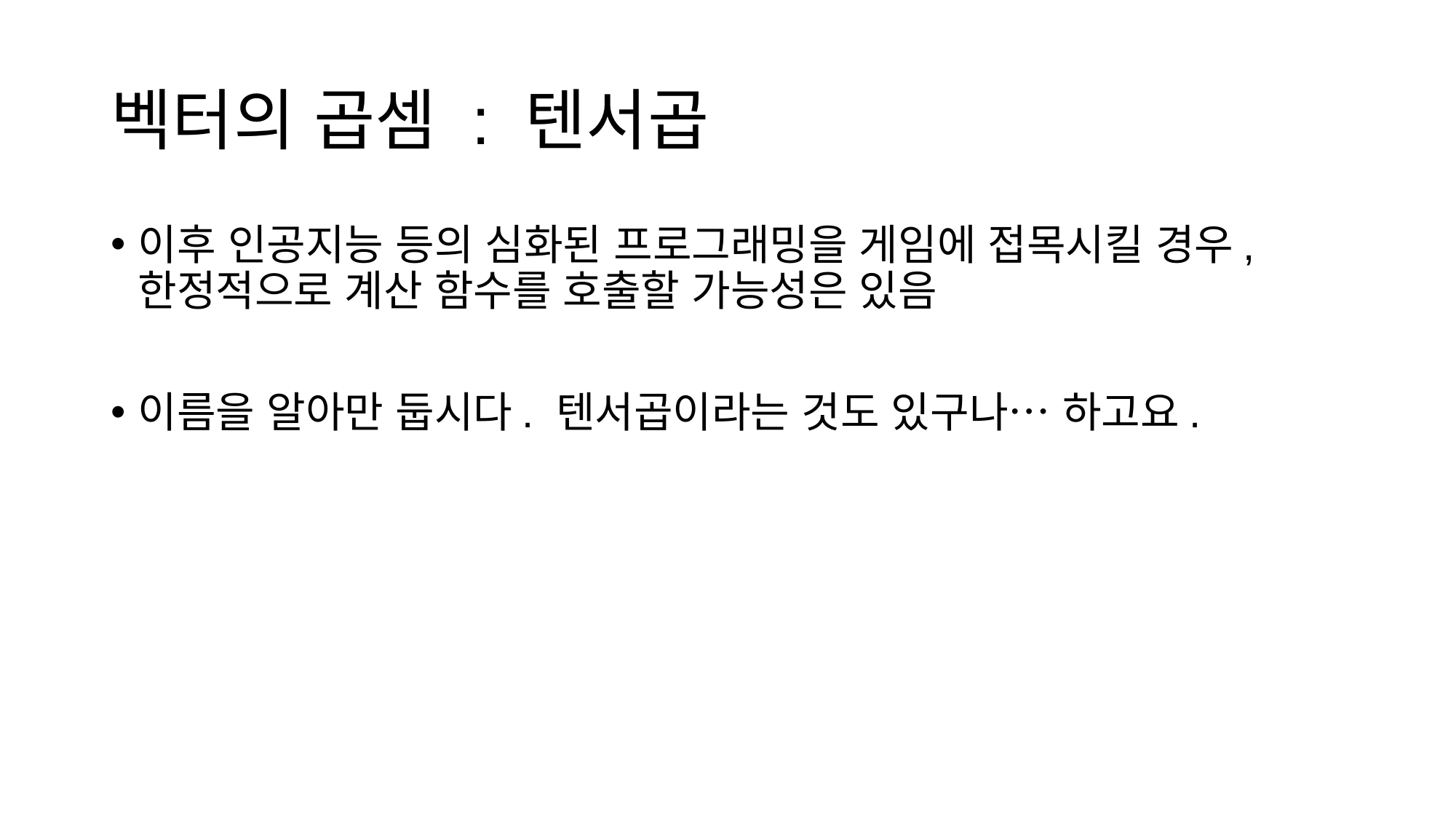

# 벡터의 곱셈 : 텐서곱
이후 인공지능 등의 심화된 프로그래밍을 게임에 접목시킬 경우, 한정적으로 계산 함수를 호출할 가능성은 있음

이름을 알아만 둡시다. 텐서곱이라는 것도 있구나… 하고요.